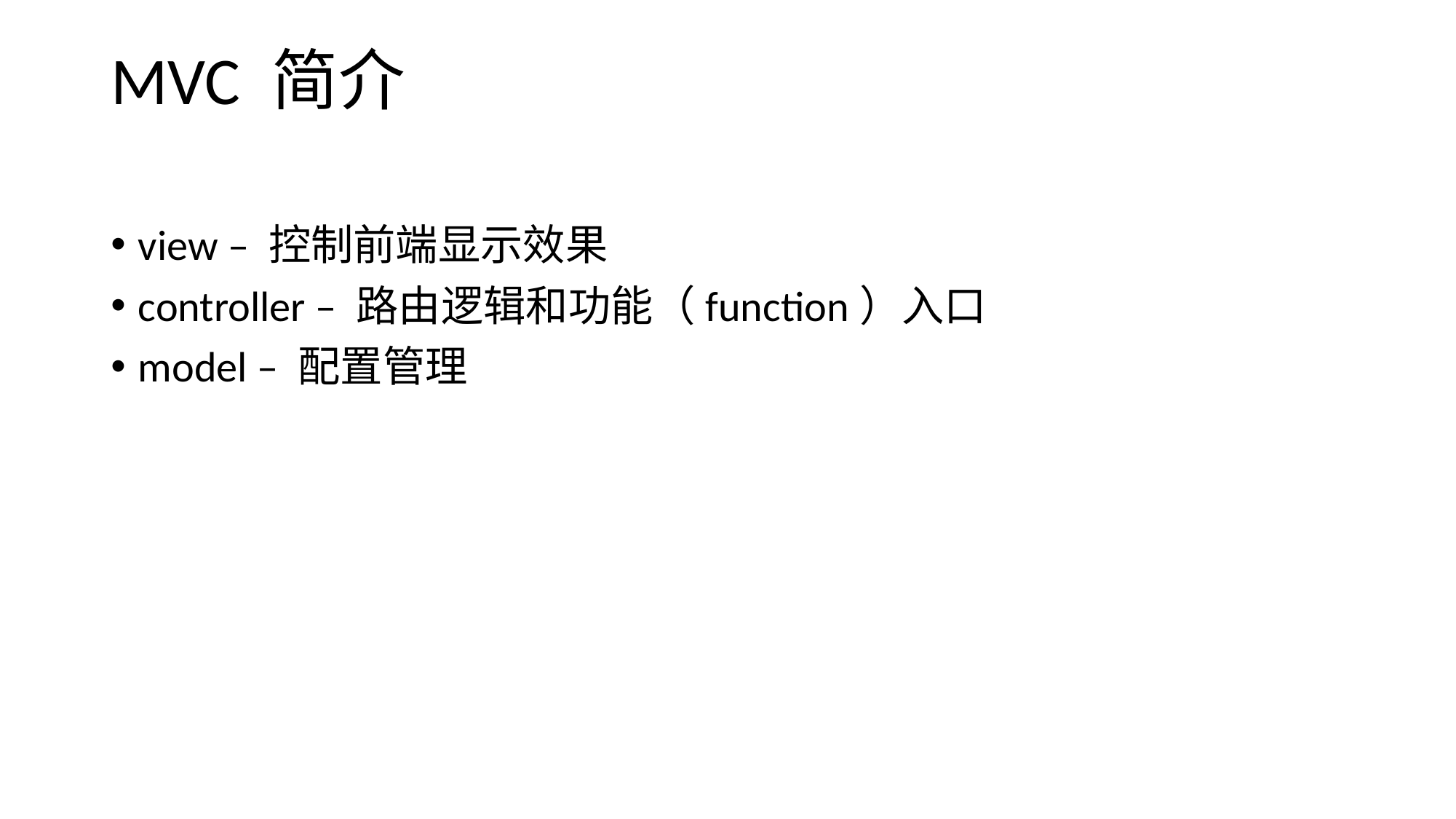

# MVC 简介
view – 控制前端显示效果
controller – 路由逻辑和功能（function）入口
model – 配置管理